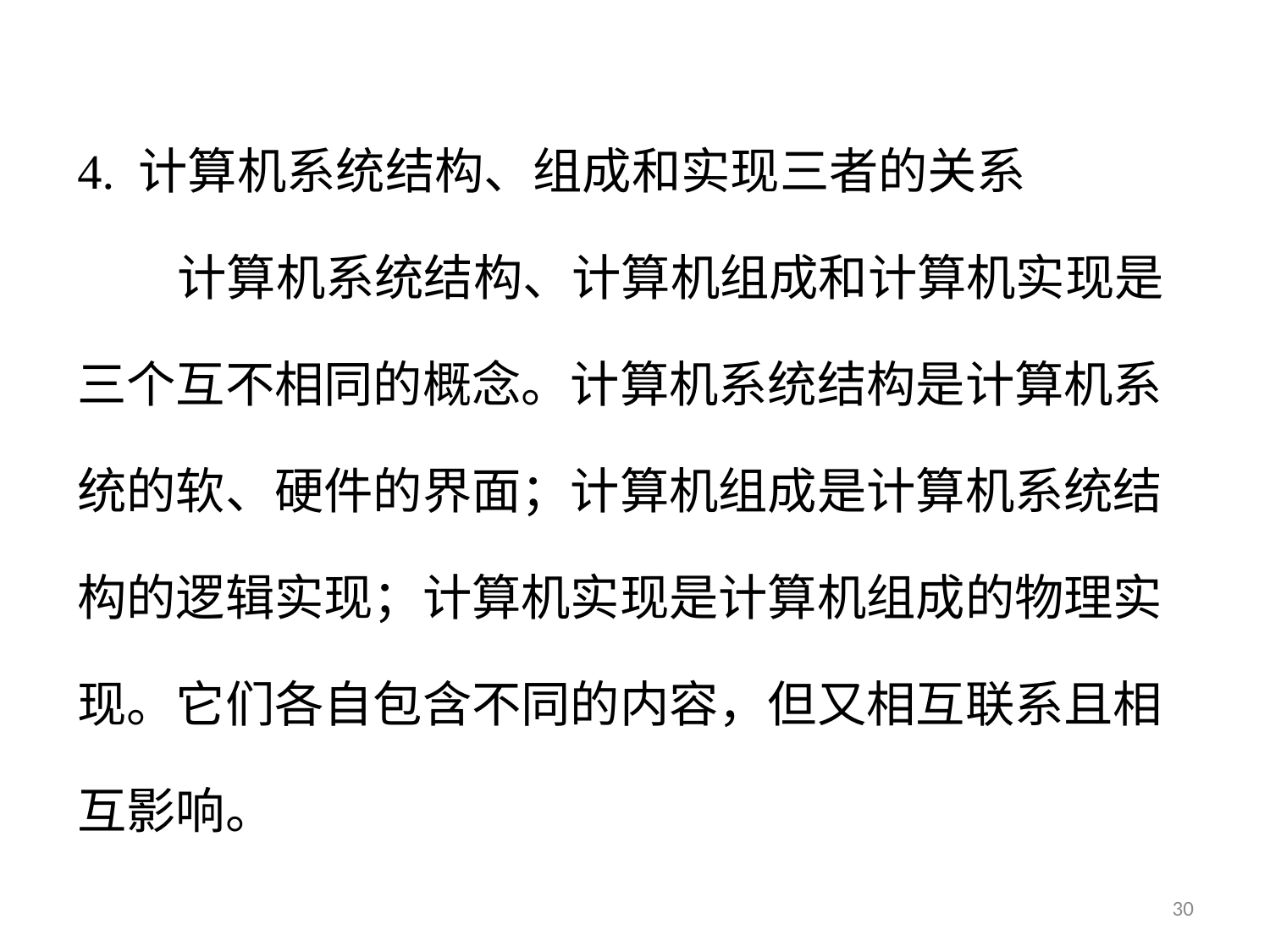

4. 计算机系统结构、组成和实现三者的关系
        计算机系统结构、计算机组成和计算机实现是三个互不相同的概念。计算机系统结构是计算机系统的软、硬件的界面；计算机组成是计算机系统结构的逻辑实现；计算机实现是计算机组成的物理实现。它们各自包含不同的内容，但又相互联系且相互影响。
30